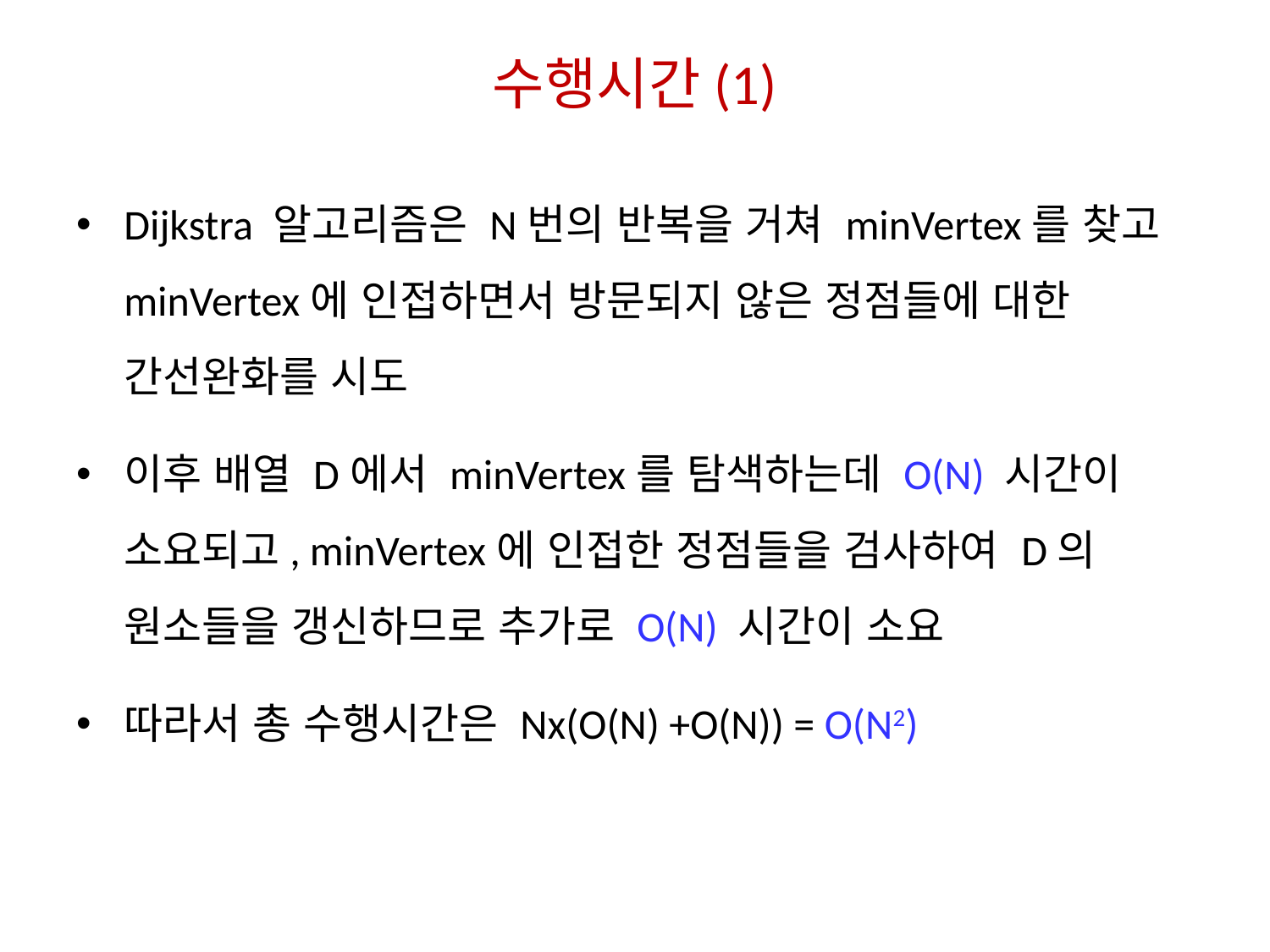

# 수행시간(1)
Dijkstra 알고리즘은 N번의 반복을 거쳐 minVertex를 찾고 minVertex에 인접하면서 방문되지 않은 정점들에 대한 간선완화를 시도
이후 배열 D에서 minVertex를 탐색하는데 O(N) 시간이 소요되고, minVertex에 인접한 정점들을 검사하여 D의 원소들을 갱신하므로 추가로 O(N) 시간이 소요
따라서 총 수행시간은 Nx(O(N) +O(N)) = O(N2)